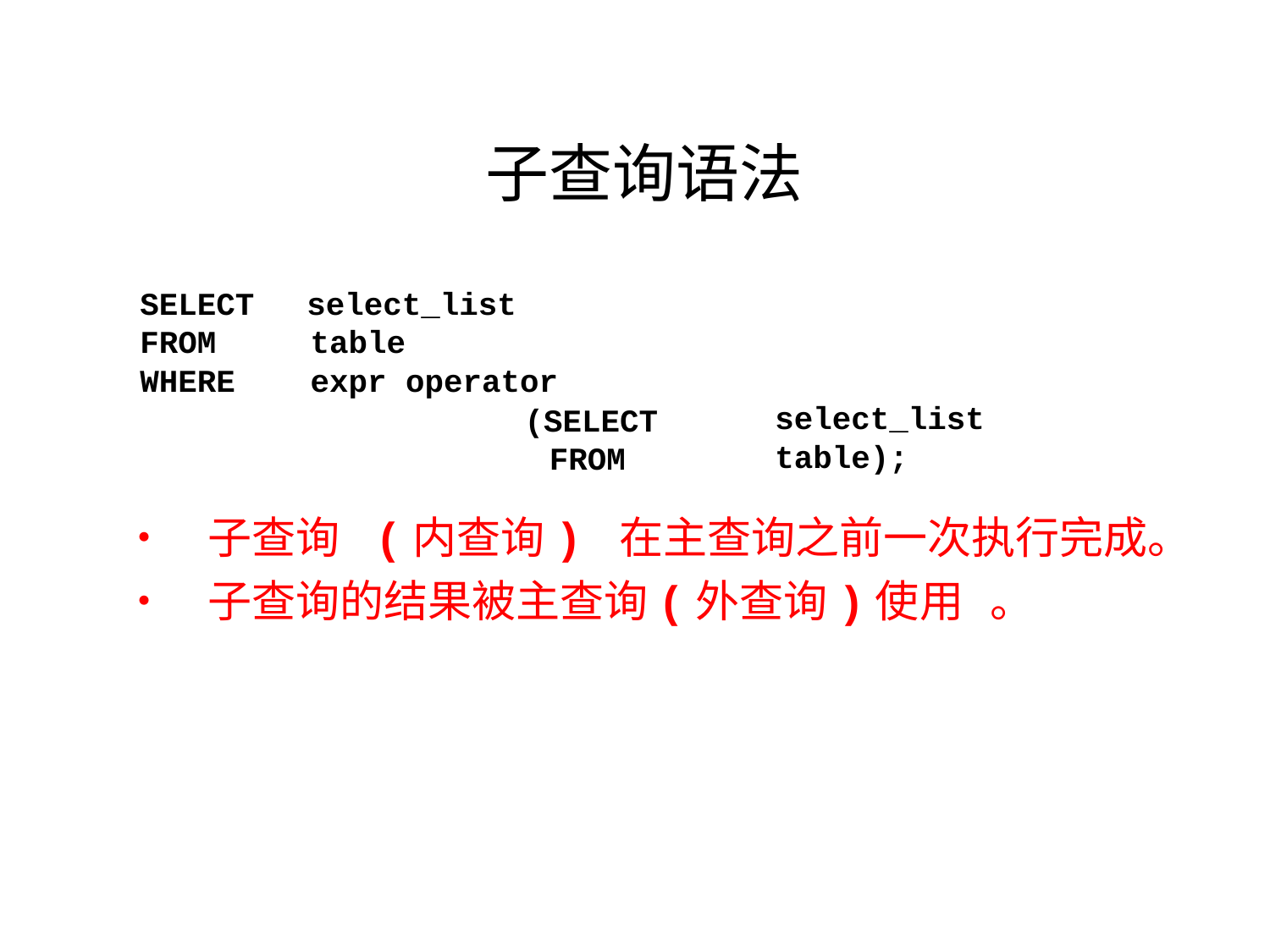

子查询语法
SELECT select_list
FROM
WHERE
table
expr operator
(SELECT
FROM
select_list
table);
• 子查询 (内查询) 在主查询之前一次执行完成。
• 子查询的结果被主查询(外查询)使用 。